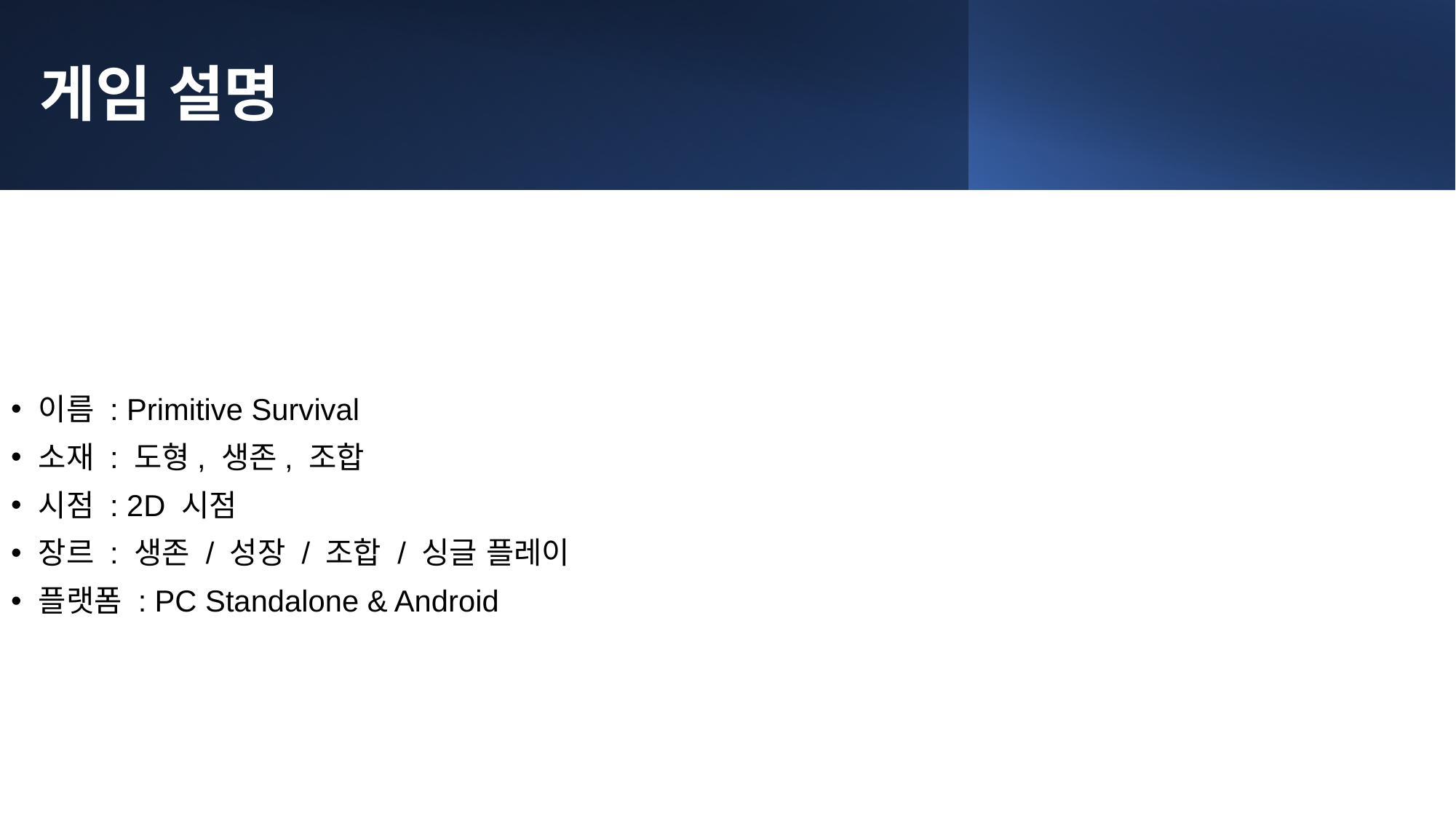

# 게임 설명
이름 : Primitive Survival
소재 : 도형, 생존, 조합
시점 : 2D 시점
장르 : 생존 / 성장 / 조합 / 싱글 플레이
플랫폼 : PC Standalone & Android